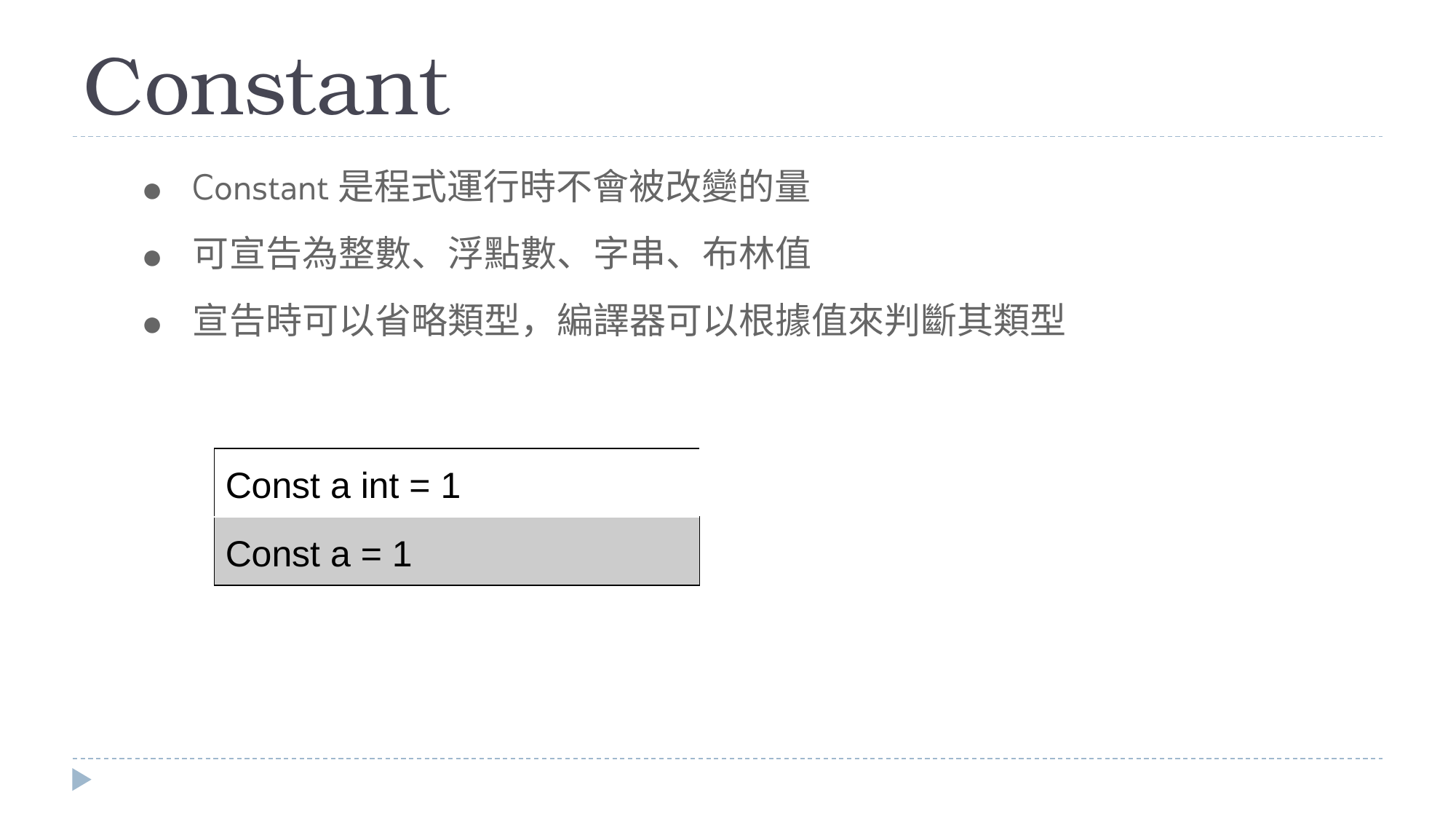

# Constant

Constant是程式運行時不會被改變的量
可宣告為整數、浮點數、字串、布林值
宣告時可以省略類型，編譯器可以根據值來判斷其類型

| Const a int = 1 |
| --- |
| Const a = 1 |